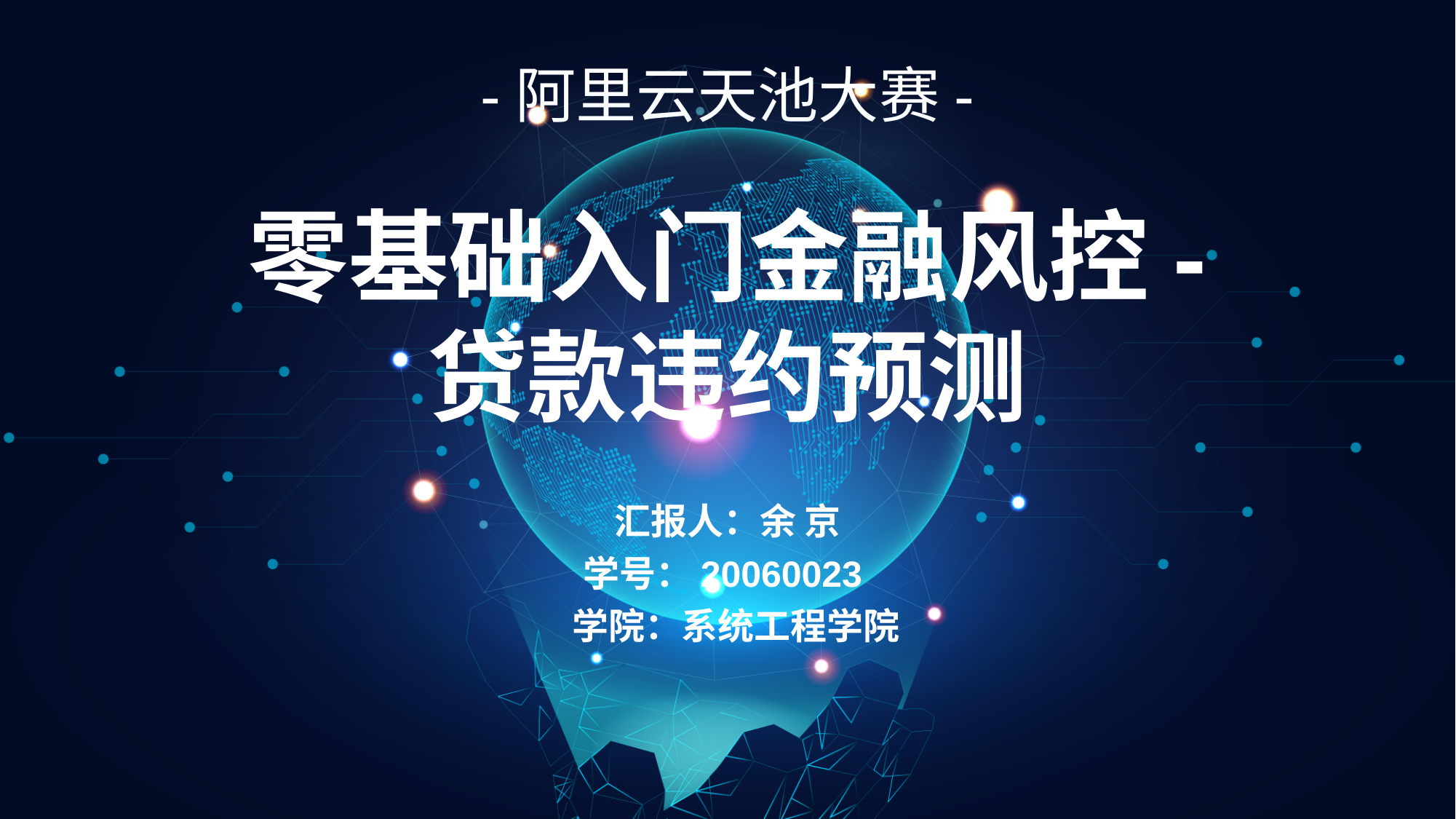

-阿里云天池大赛-

# 零基础入门金融风控- 贷款违约预测
汇报人：余 京
学号：20060023
 学院：系统工程学院